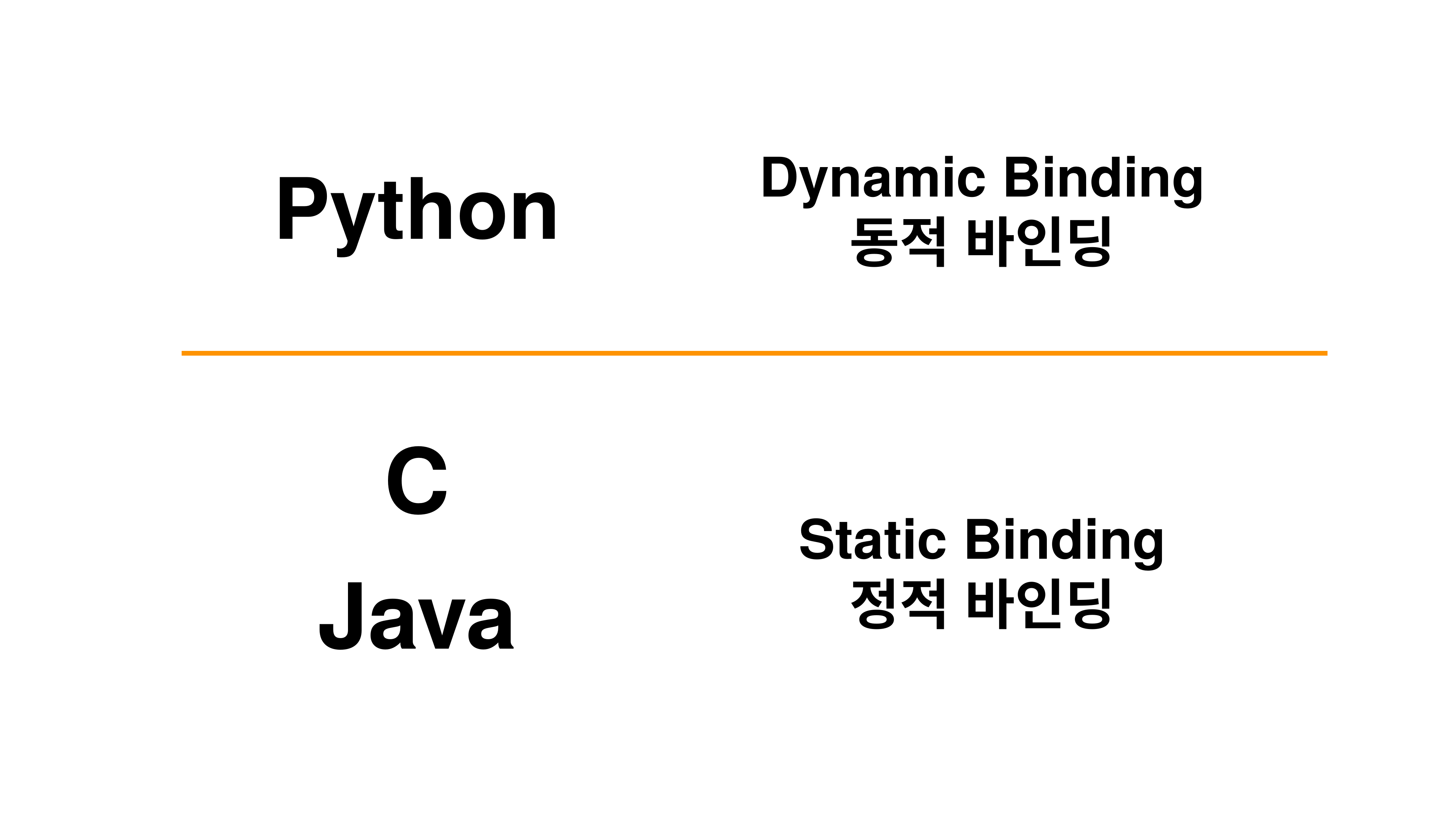

Python
Dynamic Binding
동적 바인딩

C
Static Binding
정적 바인딩
Java